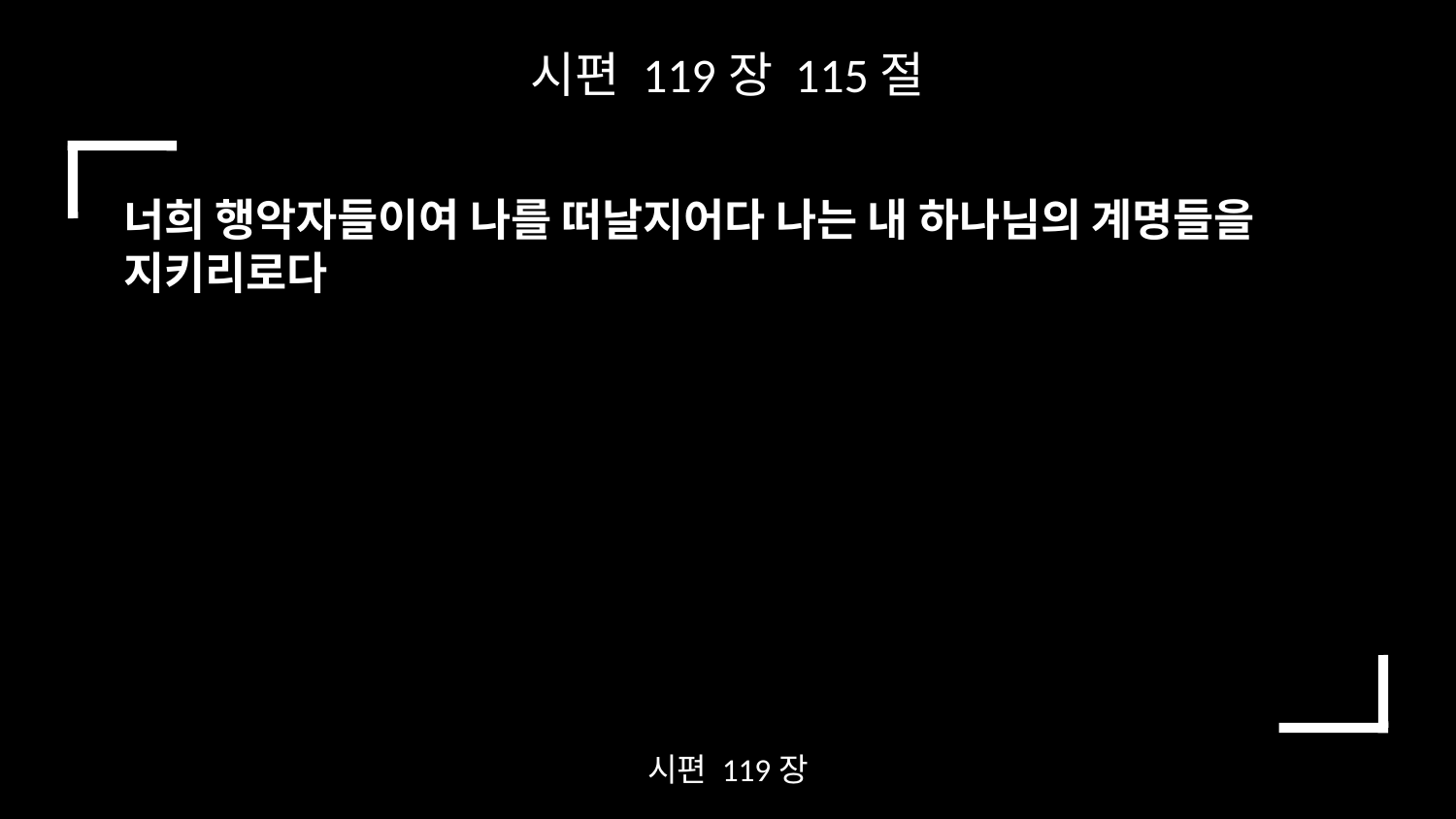

시편 119장 115절

너희 행악자들이여 나를 떠날지어다 나는 내 하나님의 계명들을 지키리로다

시편 119장